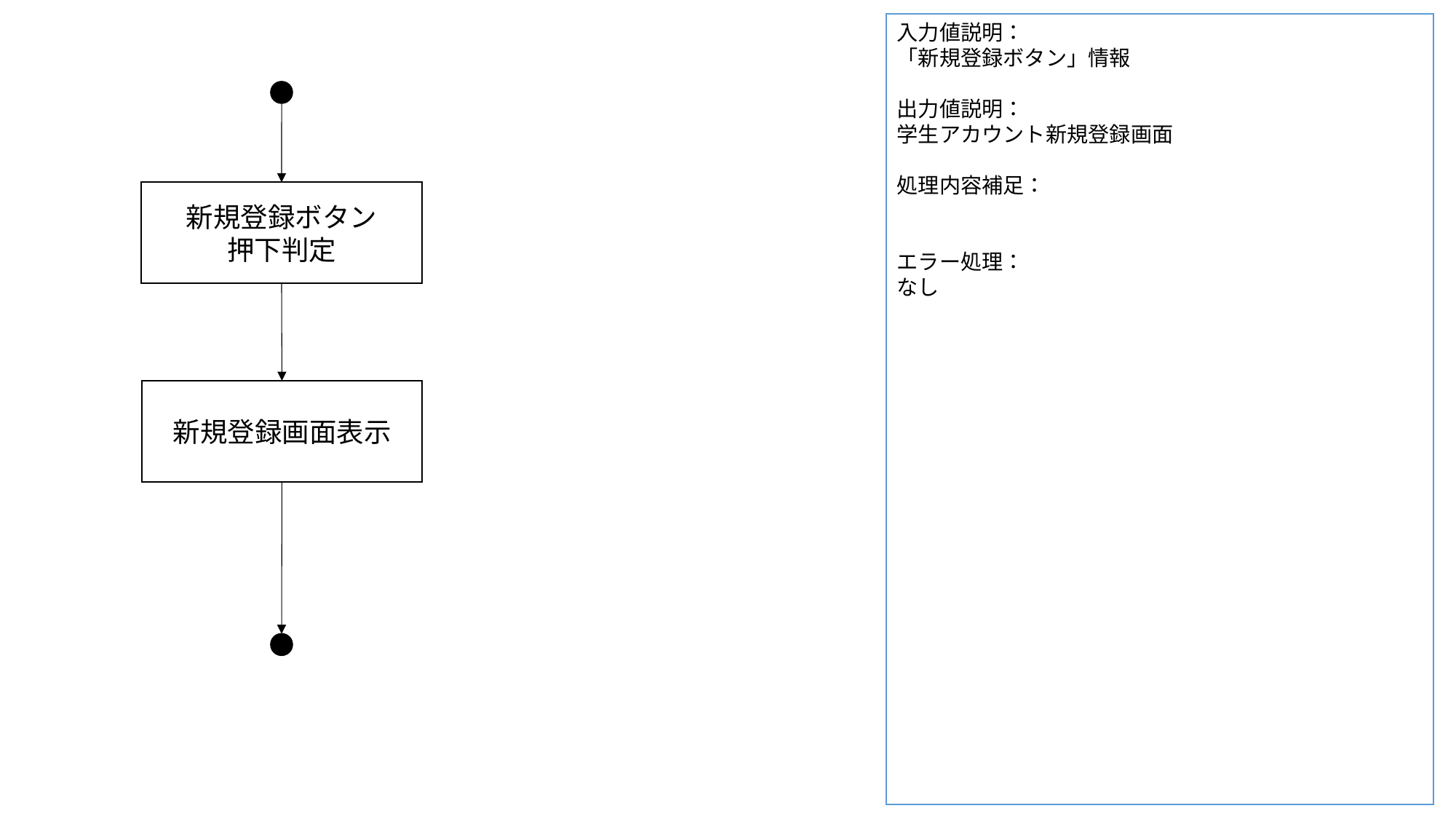

入力値説明：
「新規登録ボタン」情報

出力値説明：
学生アカウント新規登録画面

処理内容補足：

エラー処理：
なし

新規登録ボタン
押下判定
新規登録画面表示